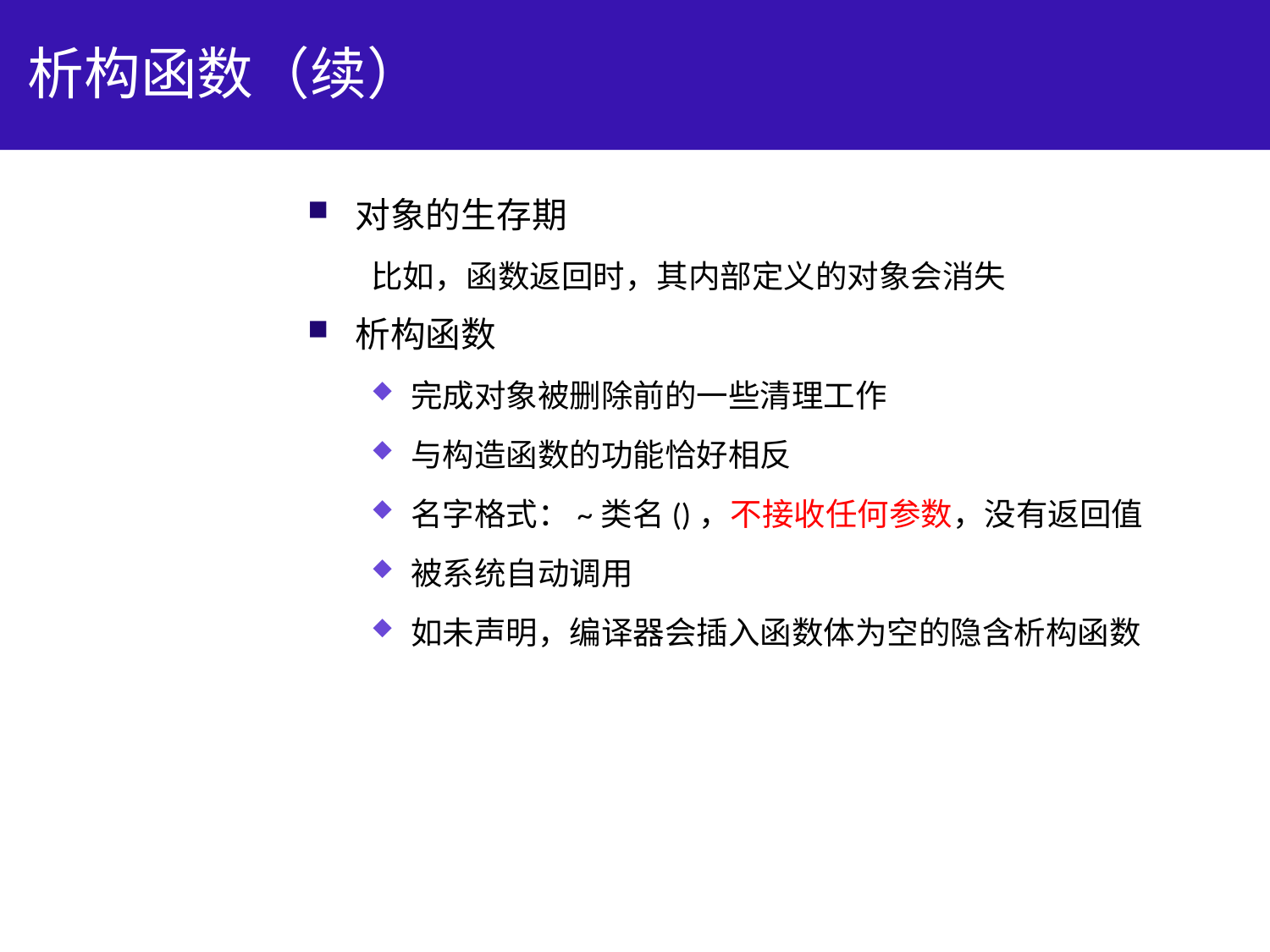

# 析构函数（续）
对象的生存期
比如，函数返回时，其内部定义的对象会消失
析构函数
完成对象被删除前的一些清理工作
与构造函数的功能恰好相反
名字格式：~类名()，不接收任何参数，没有返回值
被系统自动调用
如未声明，编译器会插入函数体为空的隐含析构函数

44